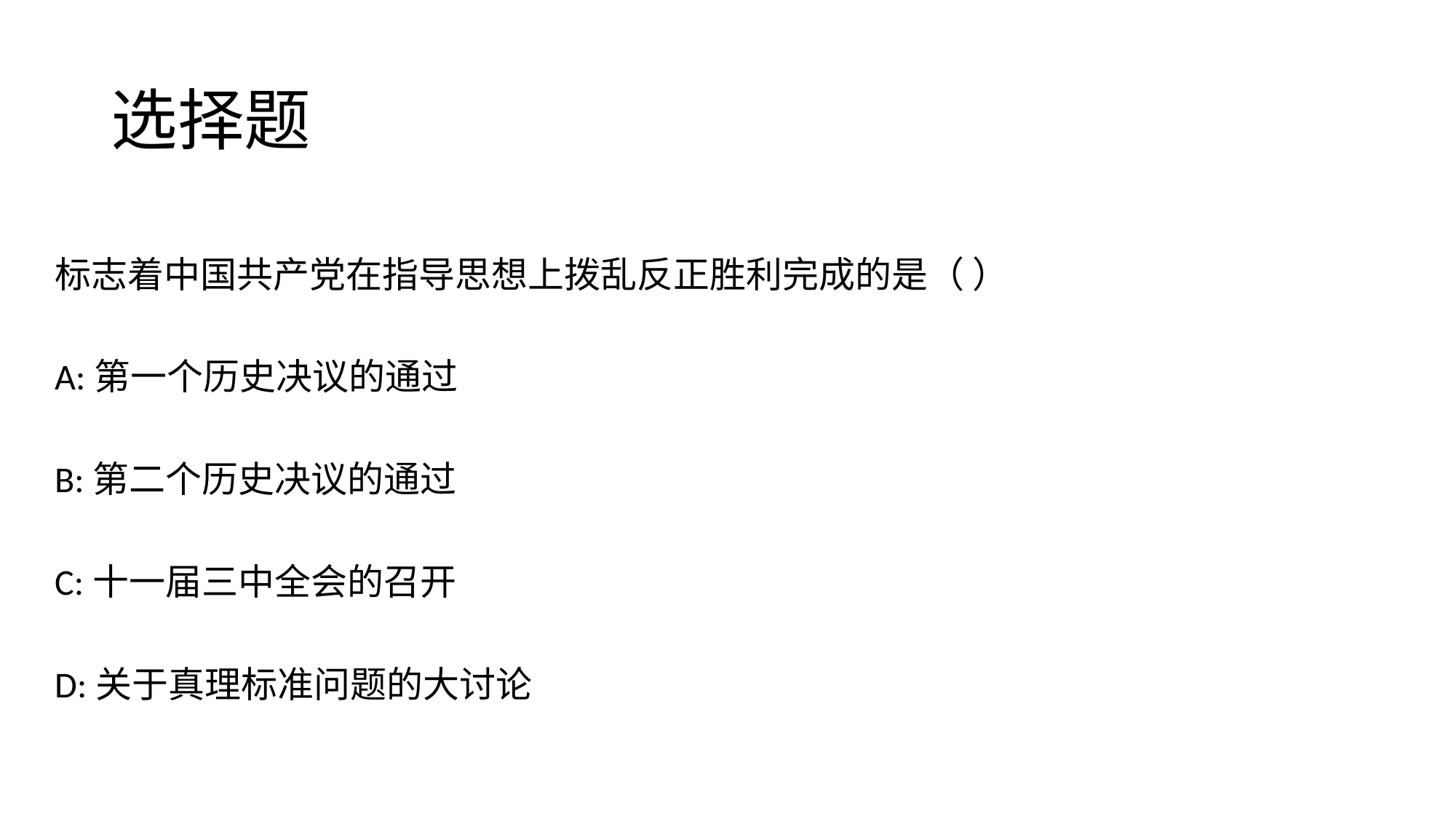

# 选择题
标志着中国共产党在指导思想上拨乱反正胜利完成的是（ ）
A:第一个历史决议的通过
B:第二个历史决议的通过
C:十一届三中全会的召开
D:关于真理标准问题的大讨论